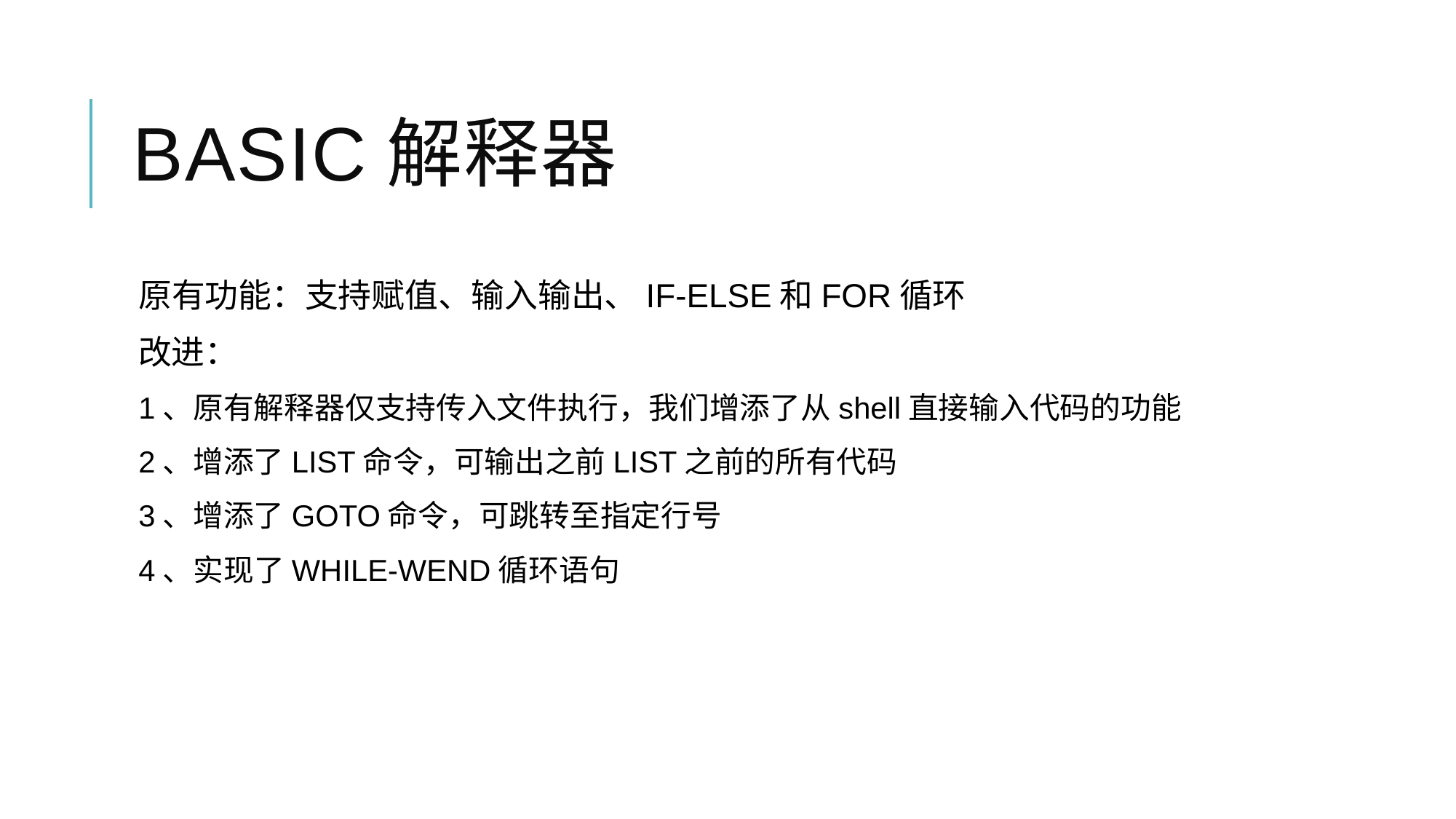

# BASIC解释器
原有功能：支持赋值、输入输出、IF-ELSE和FOR循环
改进：
1、原有解释器仅支持传入文件执行，我们增添了从shell直接输入代码的功能
2、增添了LIST命令，可输出之前LIST之前的所有代码
3、增添了GOTO命令，可跳转至指定行号
4、实现了WHILE-WEND循环语句